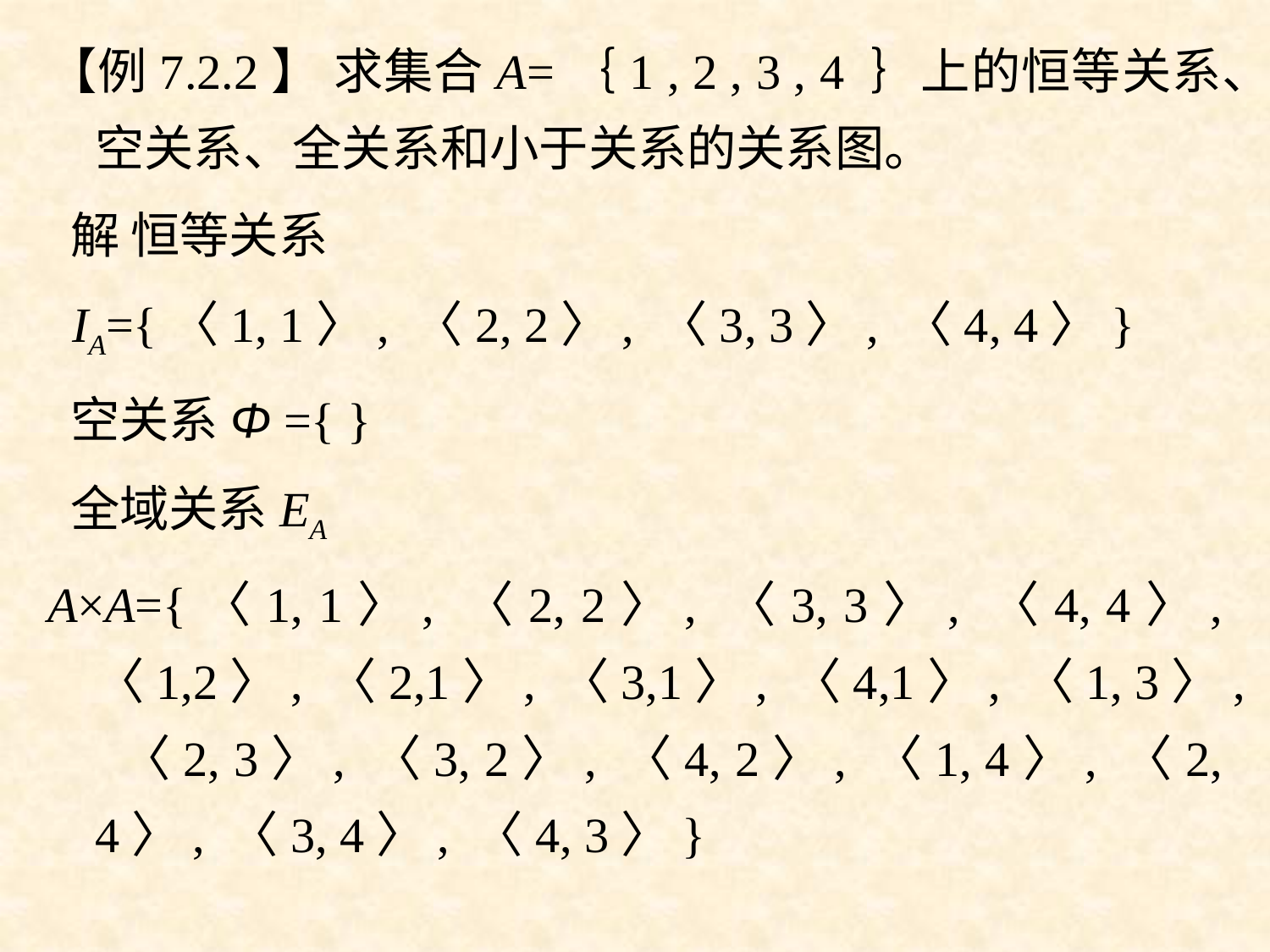

【例7.2.2】 求集合A=｛1 , 2 , 3 , 4 ｝上的恒等关系、空关系、全关系和小于关系的关系图。
 解 恒等关系
  IA={〈1, 1〉, 〈2, 2〉, 〈3, 3〉, 〈4, 4〉}
 空关系Φ ={ }
 全域关系EA
A×A={〈1, 1〉, 〈2, 2〉, 〈3, 3〉, 〈4, 4〉, 〈1,2〉, 〈2,1〉, 〈3,1〉, 〈4,1〉, 〈1, 3〉, 〈2, 3〉, 〈3, 2〉, 〈4, 2〉, 〈1, 4〉, 〈2, 4〉, 〈3, 4〉, 〈4, 3〉}